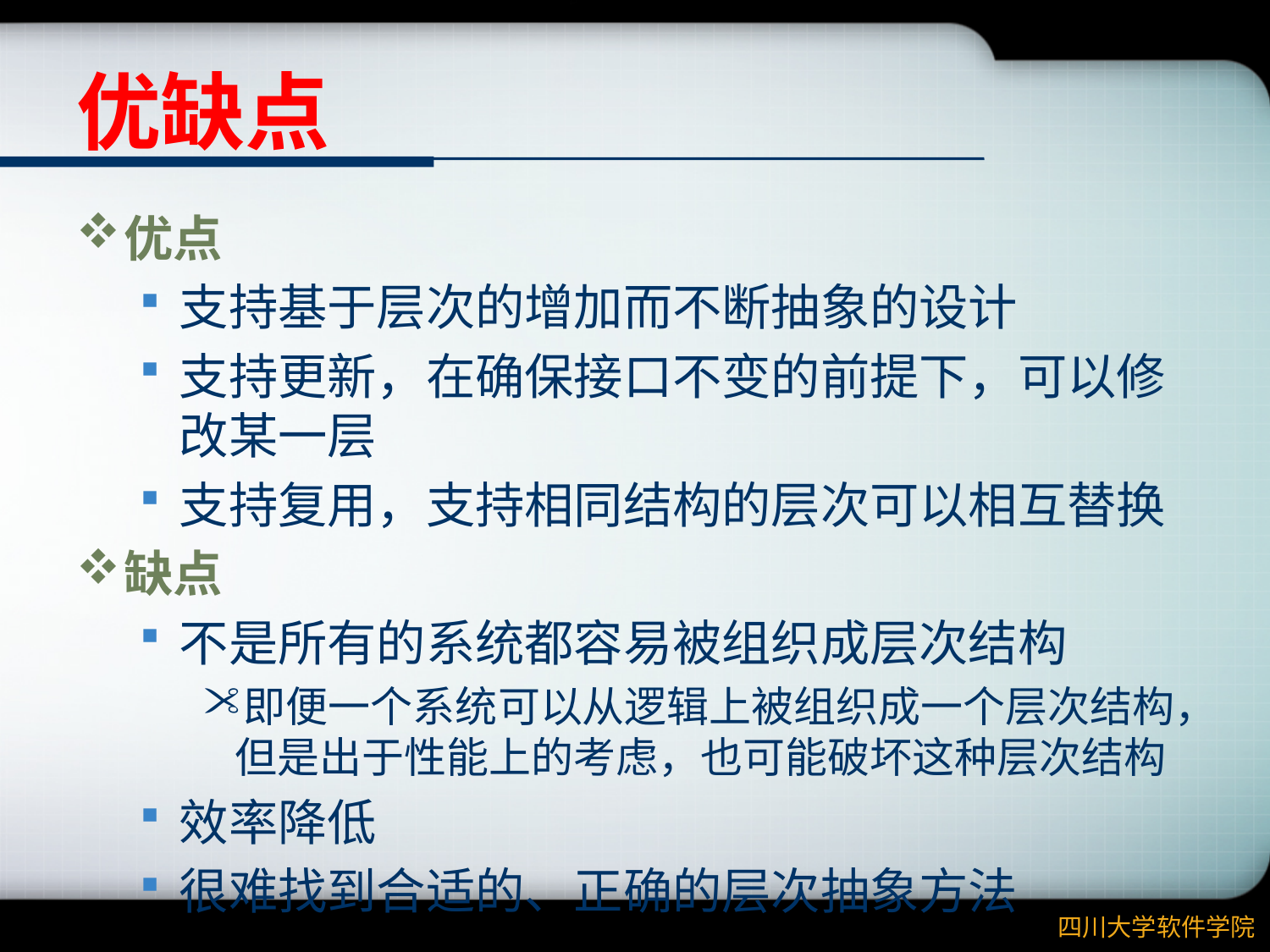

# 优缺点
优点
支持基于层次的增加而不断抽象的设计
支持更新，在确保接口不变的前提下，可以修改某一层
支持复用，支持相同结构的层次可以相互替换
缺点
不是所有的系统都容易被组织成层次结构
即便一个系统可以从逻辑上被组织成一个层次结构，但是出于性能上的考虑，也可能破坏这种层次结构
效率降低
很难找到合适的、正确的层次抽象方法